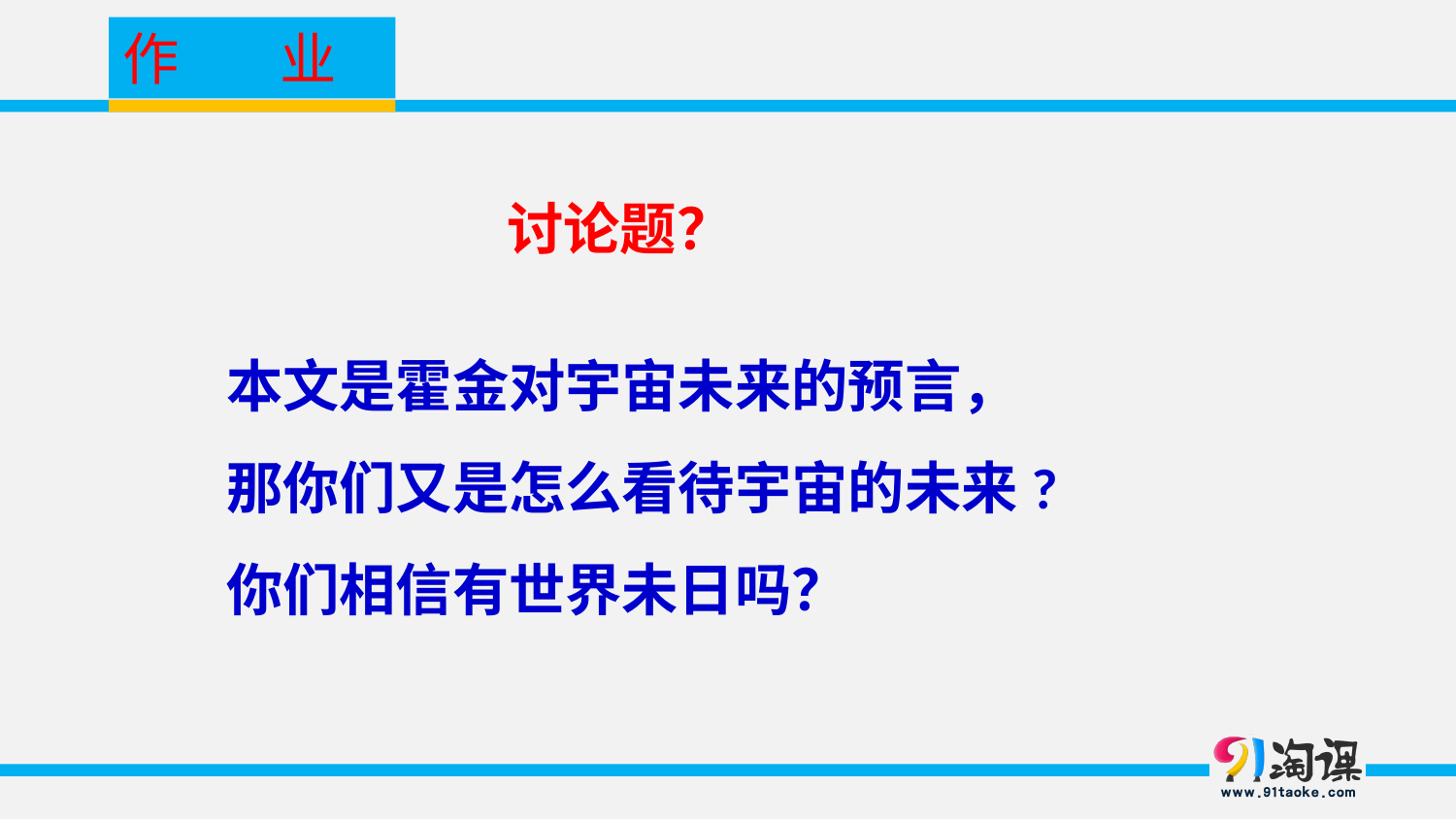

作        业
讨论题？
本文是霍金对宇宙未来的预言，
那你们又是怎么看待宇宙的未来?
你们相信有世界未日吗？